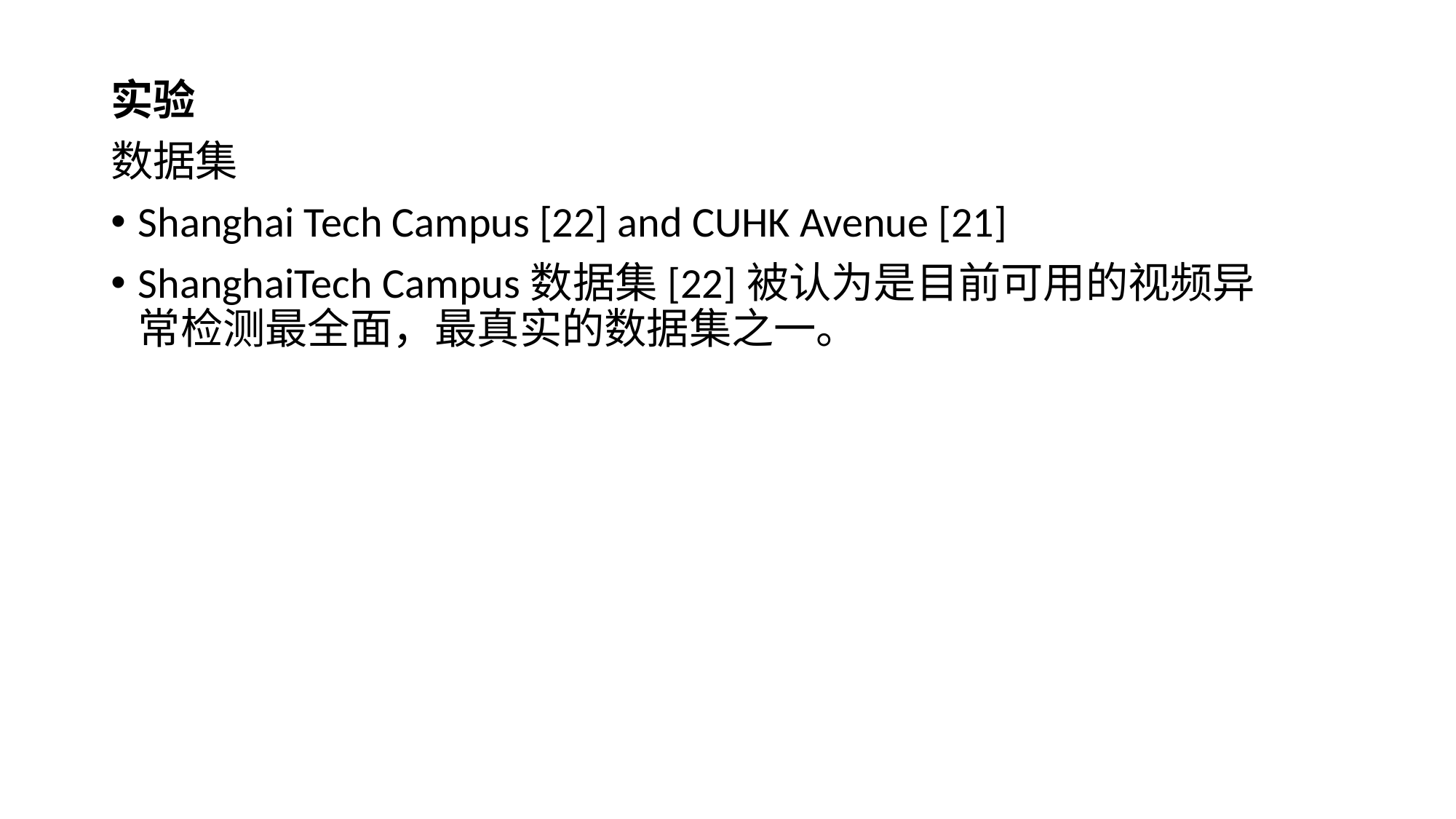

实验
数据集
Shanghai Tech Campus [22] and CUHK Avenue [21]
ShanghaiTech Campus数据集[22]被认为是目前可用的视频异常检测最全面，最真实的数据集之一。